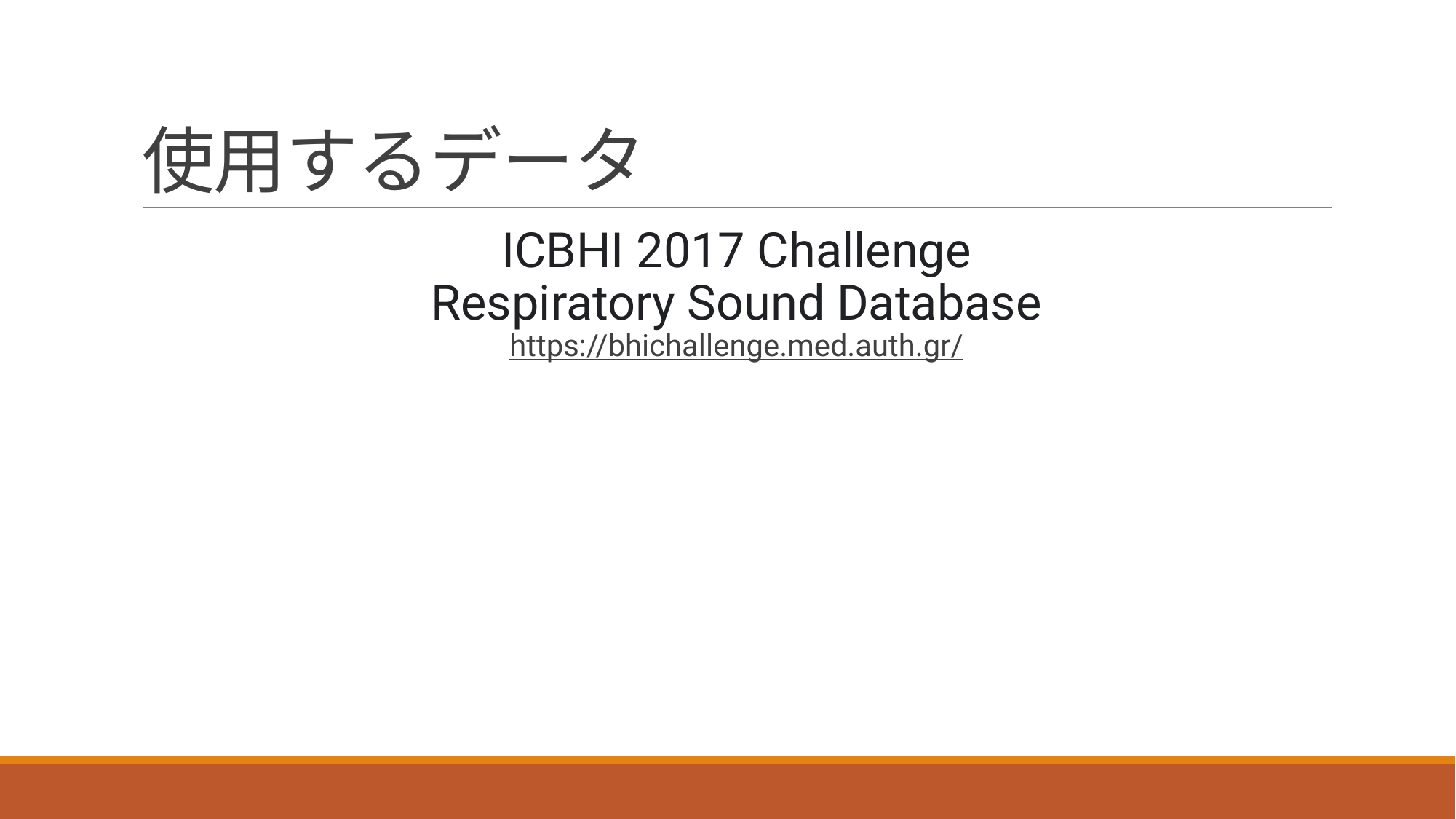

# 使用するデータ
ICBHI 2017 Challenge
Respiratory Sound Database
https://bhichallenge.med.auth.gr/